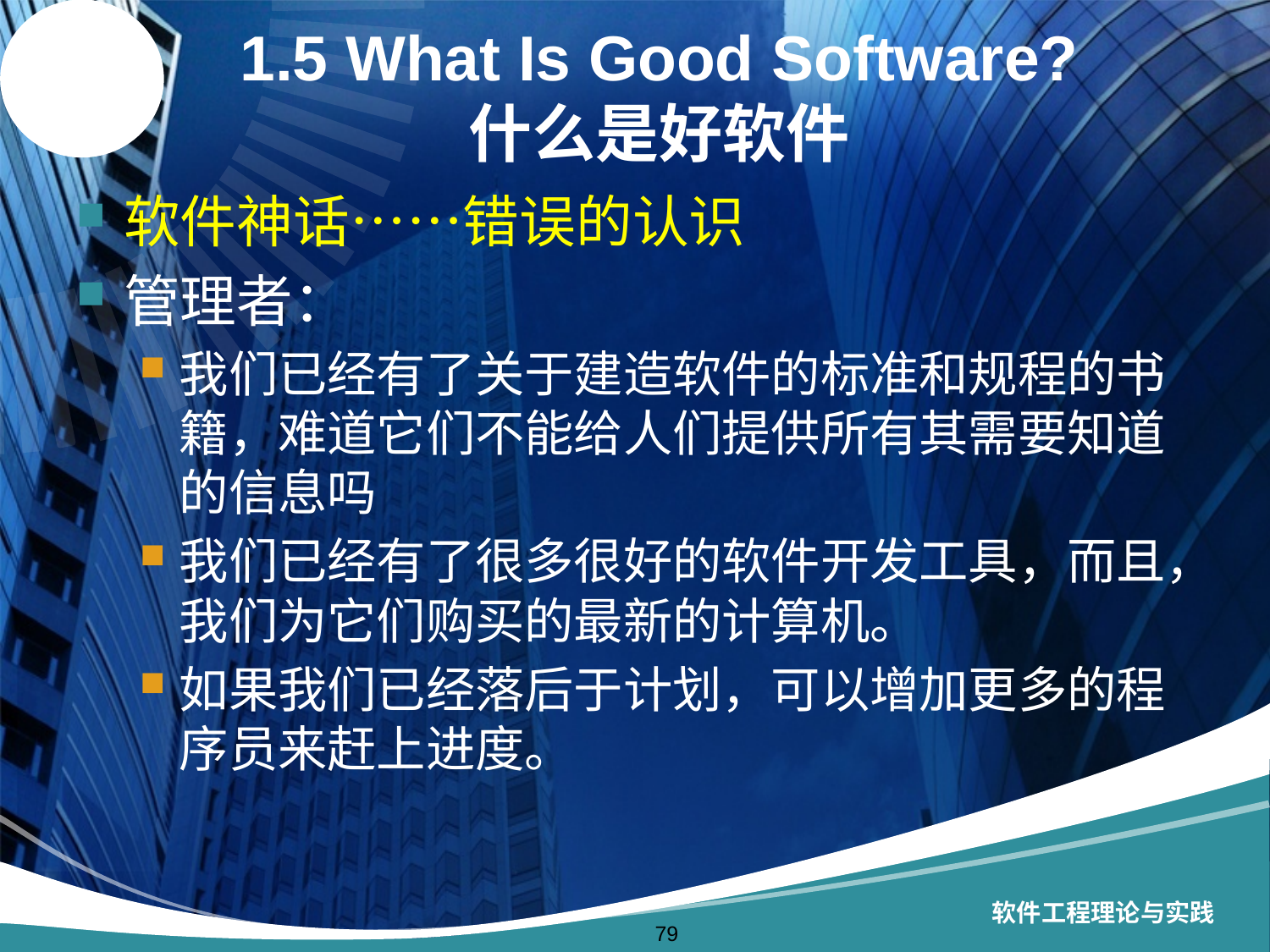

# 1.5 What Is Good Software? 什么是好软件
软件神话……错误的认识
管理者：
我们已经有了关于建造软件的标准和规程的书籍，难道它们不能给人们提供所有其需要知道的信息吗
我们已经有了很多很好的软件开发工具，而且，我们为它们购买的最新的计算机。
如果我们已经落后于计划，可以增加更多的程序员来赶上进度。
软件工程理论与实践
79